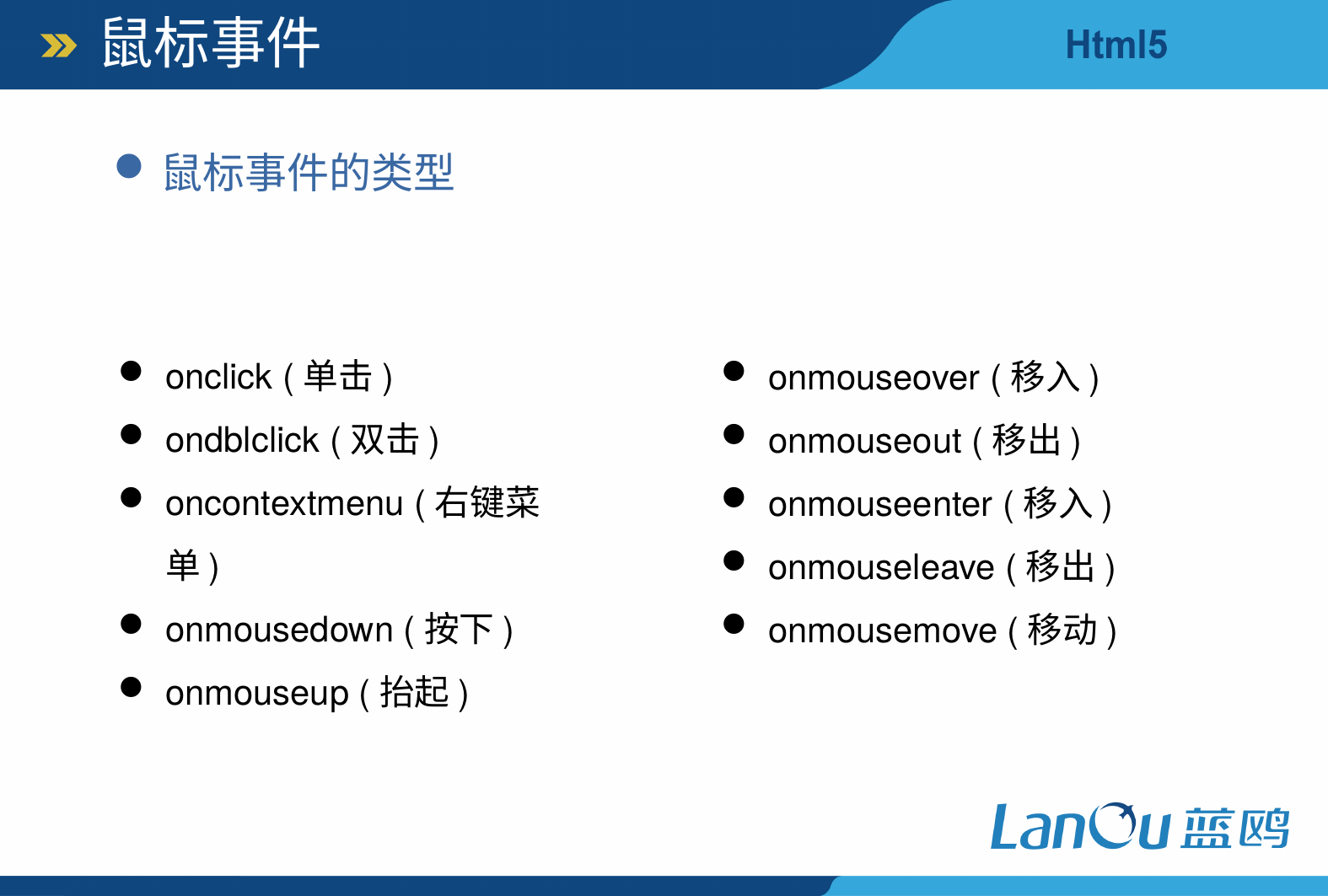

鼠标事件
鼠标事件的类型
onclick (单击)
ondblclick (双击)
oncontextmenu (右键菜单)
onmousedown (按下)
onmouseup (抬起)
onmouseover (移入)
onmouseout (移出)
onmouseenter (移入)
onmouseleave (移出)
onmousemove (移动)